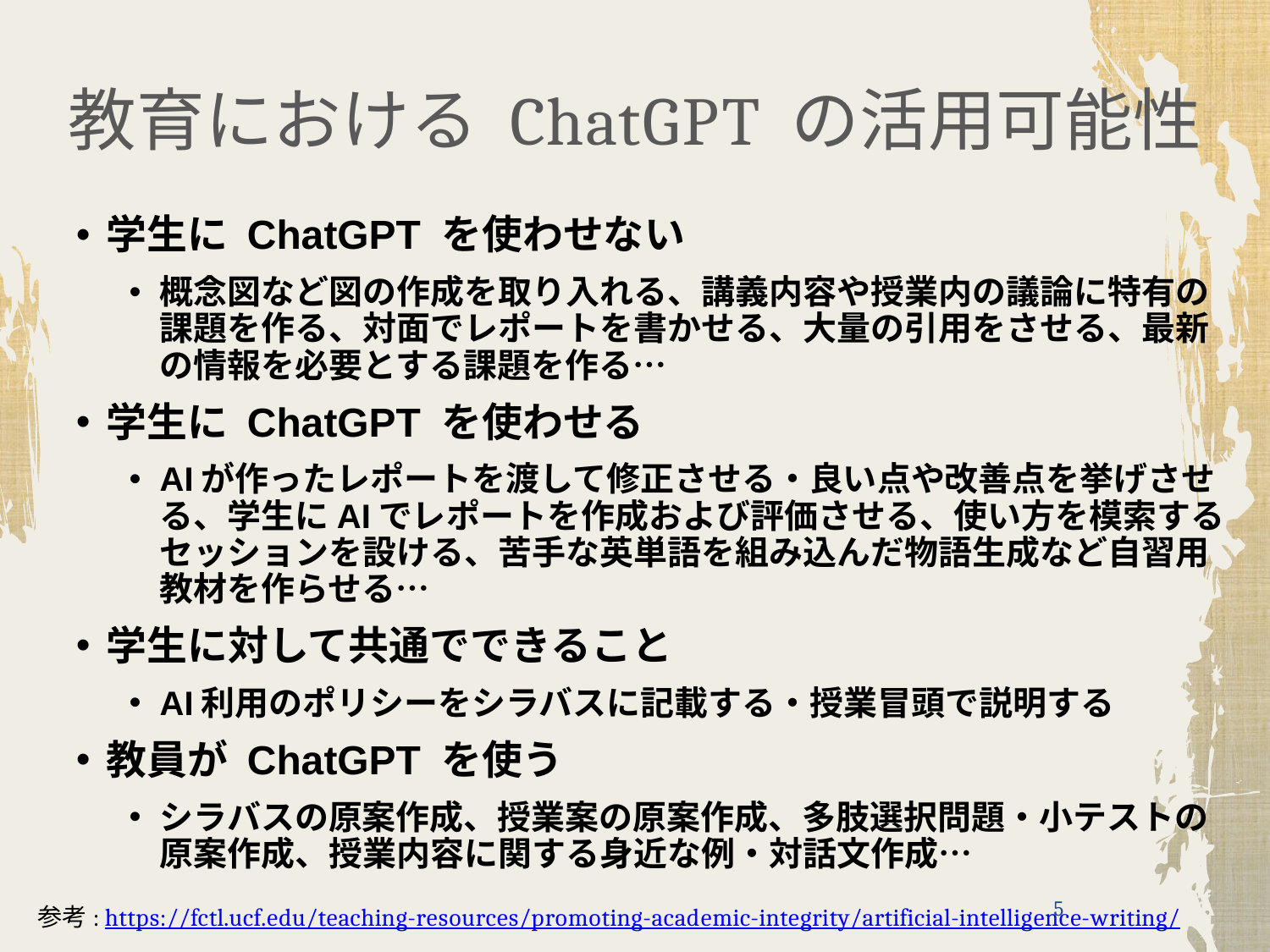

# 教育における ChatGPT の活用可能性
学生に ChatGPT を使わせない
概念図など図の作成を取り入れる、講義内容や授業内の議論に特有の課題を作る、対面でレポートを書かせる、大量の引用をさせる、最新の情報を必要とする課題を作る…
学生に ChatGPT を使わせる
AIが作ったレポートを渡して修正させる・良い点や改善点を挙げさせる、学生にAIでレポートを作成および評価させる、使い方を模索するセッションを設ける、苦手な英単語を組み込んだ物語生成など自習用教材を作らせる…
学生に対して共通でできること
AI利用のポリシーをシラバスに記載する・授業冒頭で説明する
教員が ChatGPT を使う
シラバスの原案作成、授業案の原案作成、多肢選択問題・小テストの原案作成、授業内容に関する身近な例・対話文作成…
5
参考: https://fctl.ucf.edu/teaching-resources/promoting-academic-integrity/artificial-intelligence-writing/